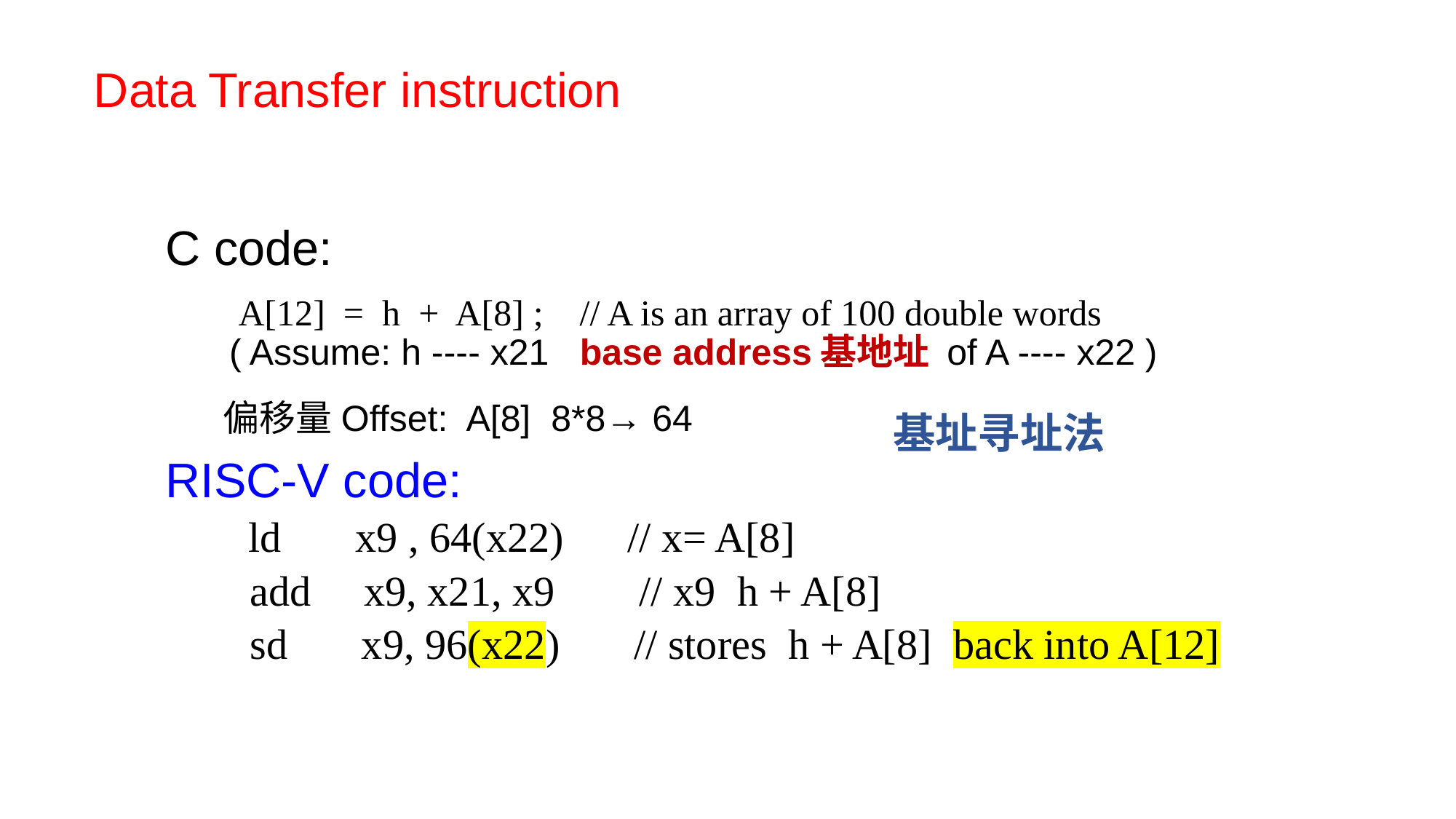

Data Transfer instruction
C code:
        A[12]  =  h  +  A[8] ;    // A is an array of 100 double words
    ( Assume: h ---- x21   base address基地址 of A ---- x22 )
      偏移量Offset:  A[8]  8*8→ 64
RISC-V code:
       ld       x9 , 64(x22)      // x= A[8]
        add     x9, x21, x9        // x9  h + A[8]
        sd       x9, 96(x22)       // stores  h + A[8]  back into A[12]
基址寻址法